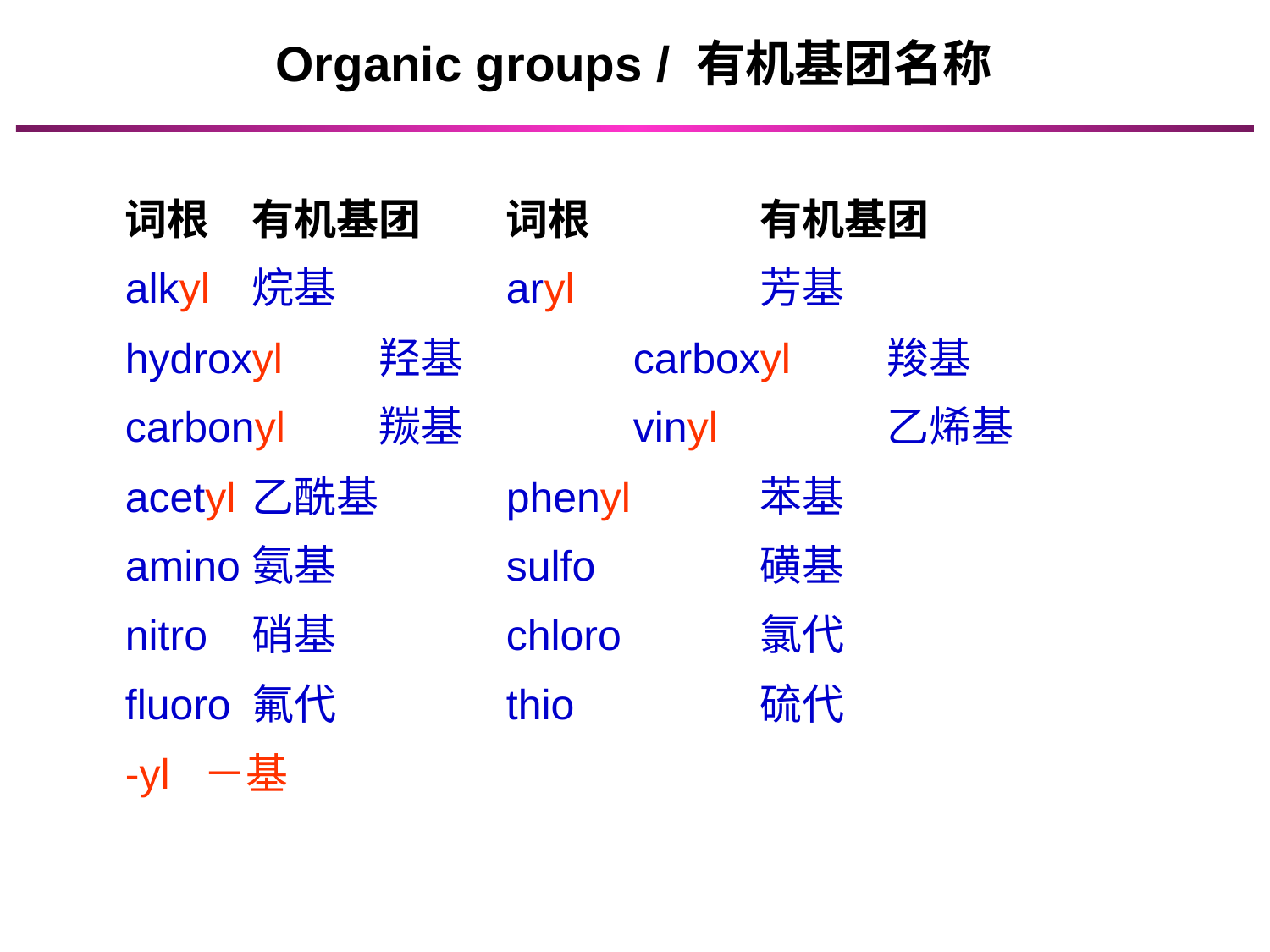

Organic groups / 有机基团名称

	词根	有机基团	词根		有机基团
	alkyl	烷基		aryl		芳基
	hydroxyl	羟基		carboxyl	羧基
	carbonyl	羰基		vinyl		乙烯基
	acetyl	乙酰基	phenyl		苯基
	amino	氨基		sulfo		磺基
	nitro	硝基		chloro		氯代
	fluoro	氟代		thio		硫代
	-yl  －基